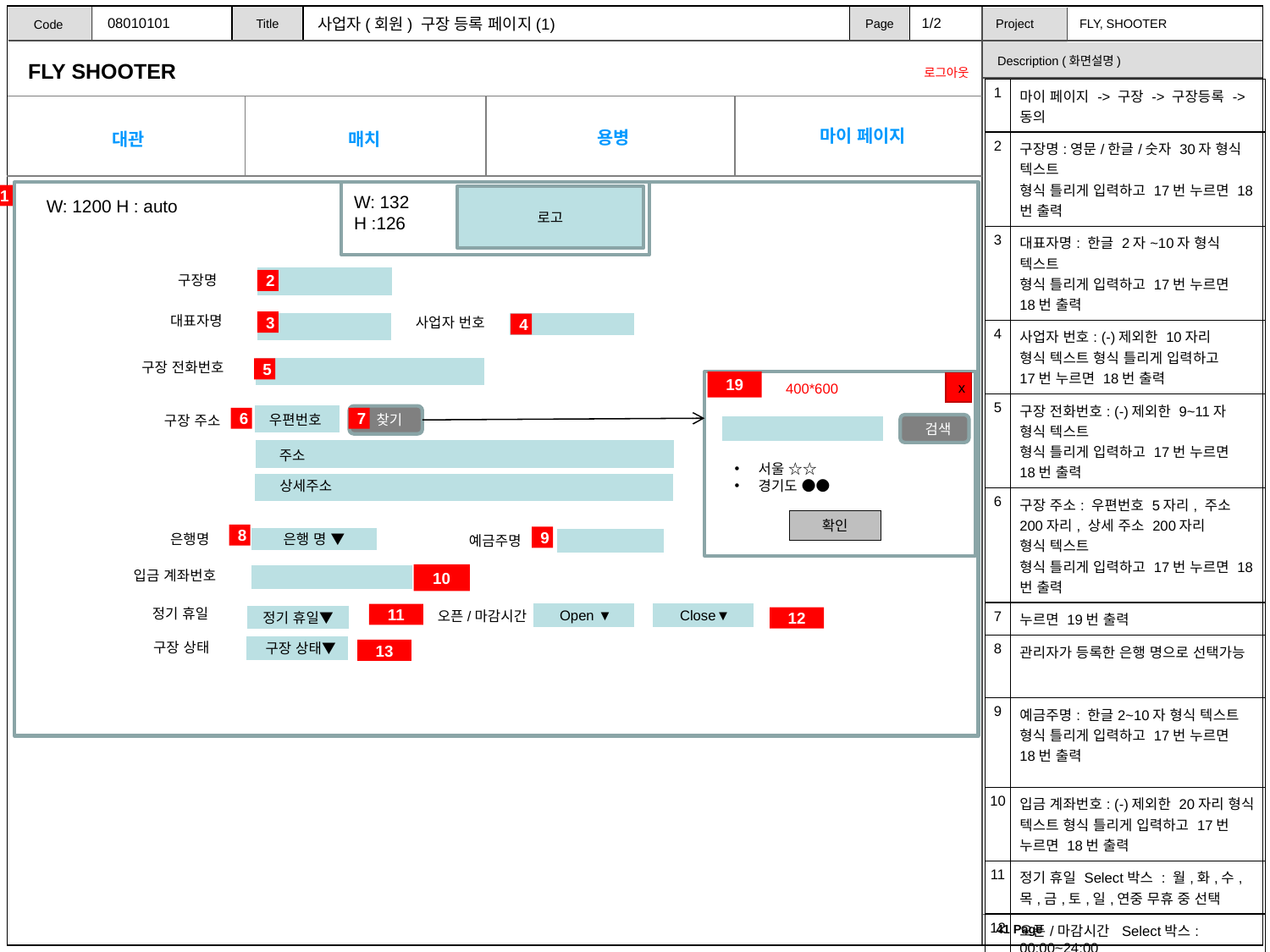

1/2
08010101
사업자(회원) 구장 등록 페이지(1)
| 1 | 마이 페이지 -> 구장 -> 구장등록 -> 동의 |
| --- | --- |
| 2 | 구장명:영문/한글/숫자 30자 형식 텍스트 형식 틀리게 입력하고 17번 누르면 18번 출력 |
| 3 | 대표자명: 한글 2자~10자 형식 텍스트 형식 틀리게 입력하고 17번 누르면 18번 출력 |
| 4 | 사업자 번호: (-)제외한 10자리 형식 텍스트 형식 틀리게 입력하고 17번 누르면 18번 출력 |
| 5 | 구장 전화번호: (-)제외한 9~11자 형식 텍스트 형식 틀리게 입력하고 17번 누르면 18번 출력 |
| 6 | 구장 주소: 우편번호 5자리, 주소200자리, 상세 주소 200자리 형식 텍스트 형식 틀리게 입력하고 17번 누르면 18번 출력 |
| 7 | 누르면 19번 출력 |
| 8 | 관리자가 등록한 은행 명으로 선택가능 |
| 9 | 예금주명: 한글2~10자 형식 텍스트 형식 틀리게 입력하고 17번 누르면 18번 출력 |
| 10 | 입금 계좌번호: (-)제외한 20자리 형식 텍스트 형식 틀리게 입력하고 17번 누르면 18번 출력 |
| 11 | 정기 휴일 Select박스 : 월,화,수,목,금,토,일,연중 무휴 중 선택 |
| 12 | 오픈/마감시간 Select박스: 00:00~24:00 |
| 13 | 구장 상태 Select박스 : 운영 전,운영 중 |

1
W: 132
H :126
로고
W: 1200 H : auto
구장명

2
대표자명
사업자 번호

3
4
구장 전화번호

5

19
x
400*600

우편번호
구장 주소
 찾기
6
7
 검색

주소
서울 ☆☆
경기도 ●●
상세주소

확인
은행명
8
예금주명
은행 명 ▼
9

입금 계좌번호

10
정기 휴일
오픈/마감시간
 Open ▼
 Close▼
정기 휴일▼
11
12
구장 상태
 구장 상태▼
13